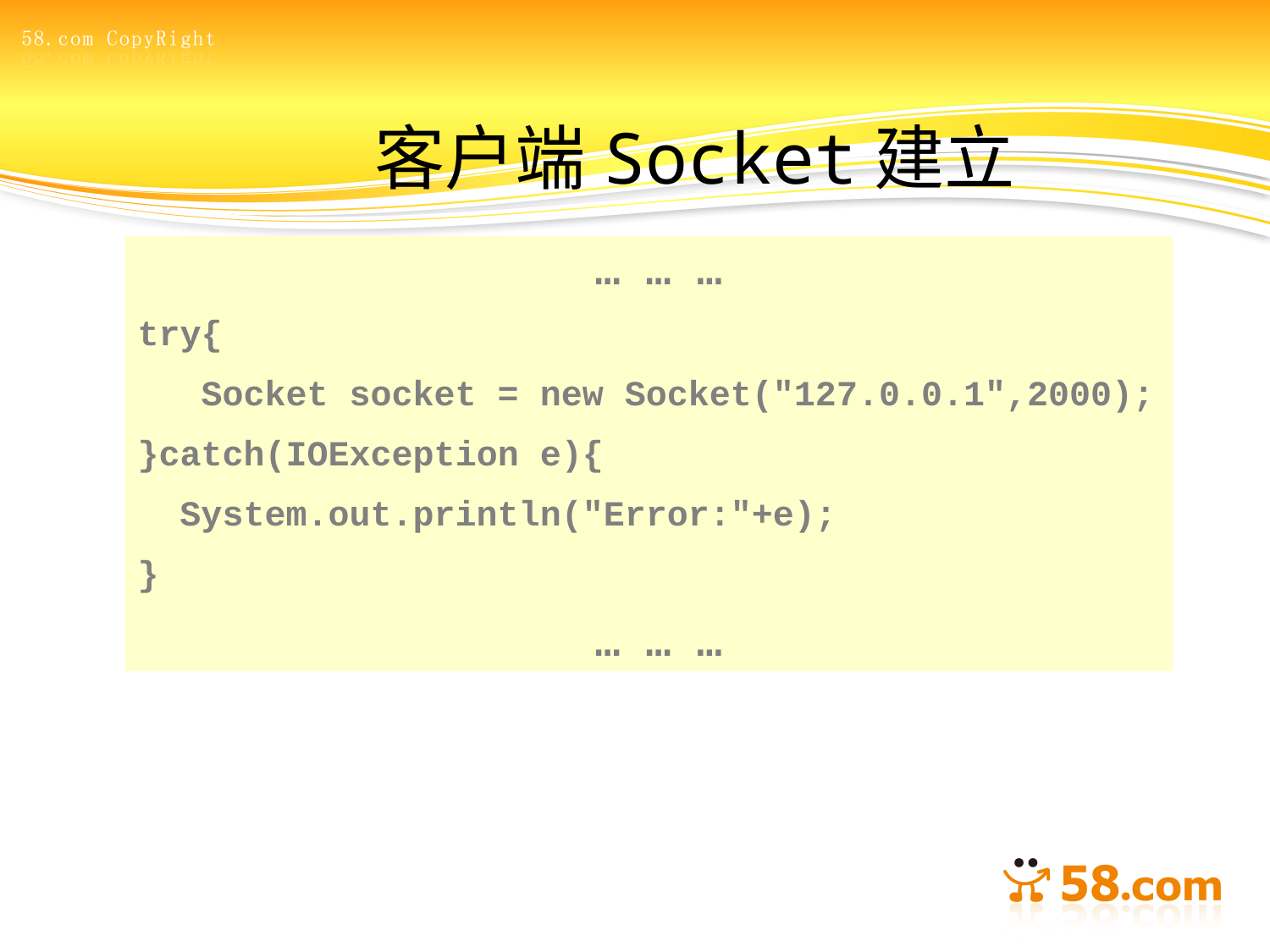

# 客户端Socket建立
                  … … …
try{
   Socket socket = new Socket("127.0.0.1",2000);
}catch(IOException e){
  System.out.println("Error:"+e);
}
                  … … …